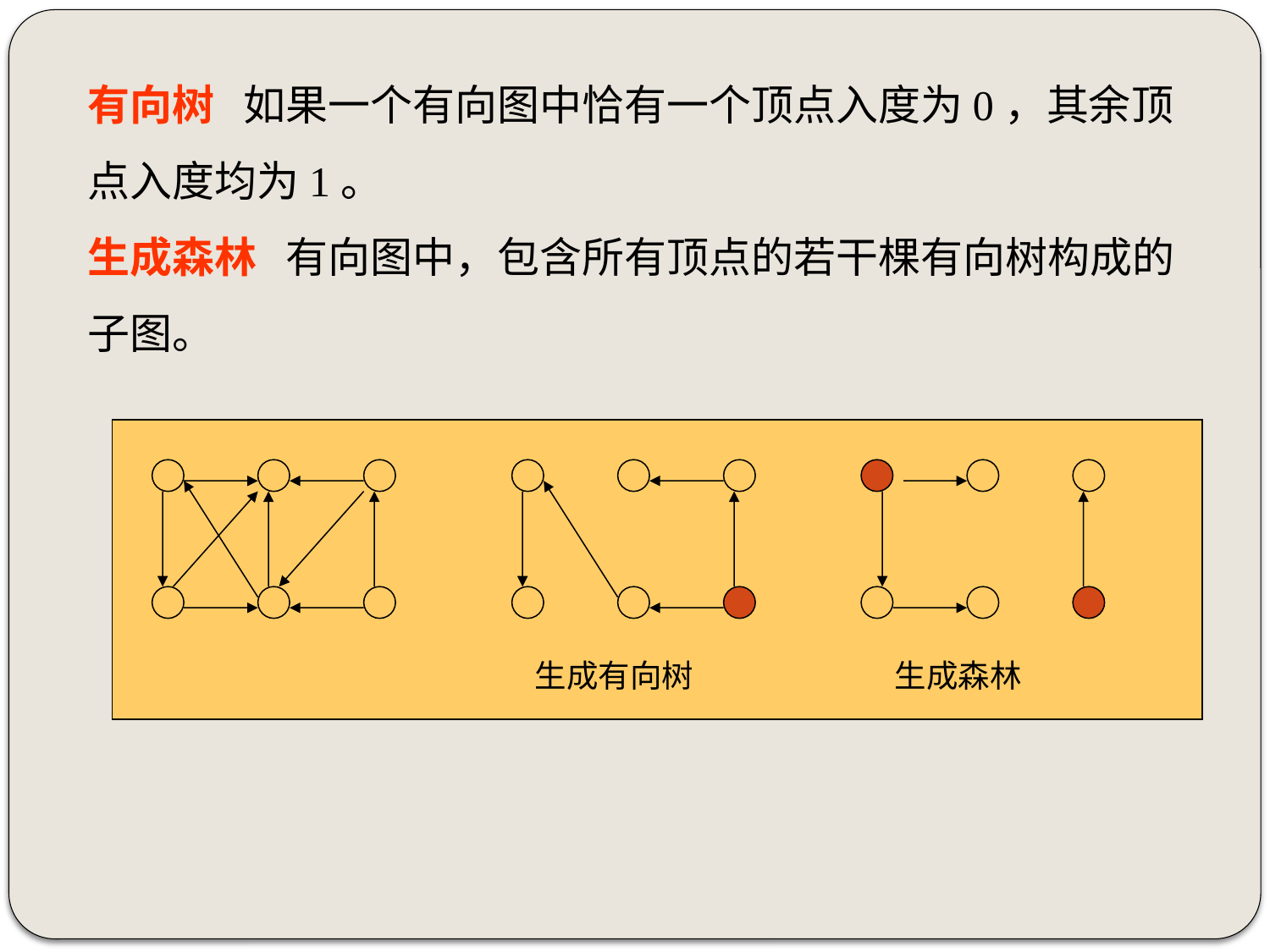

有向树   如果一个有向图中恰有一个顶点入度为0，其余顶点入度均为1。
生成森林   有向图中，包含所有顶点的若干棵有向树构成的子图。

生成有向树
生成森林